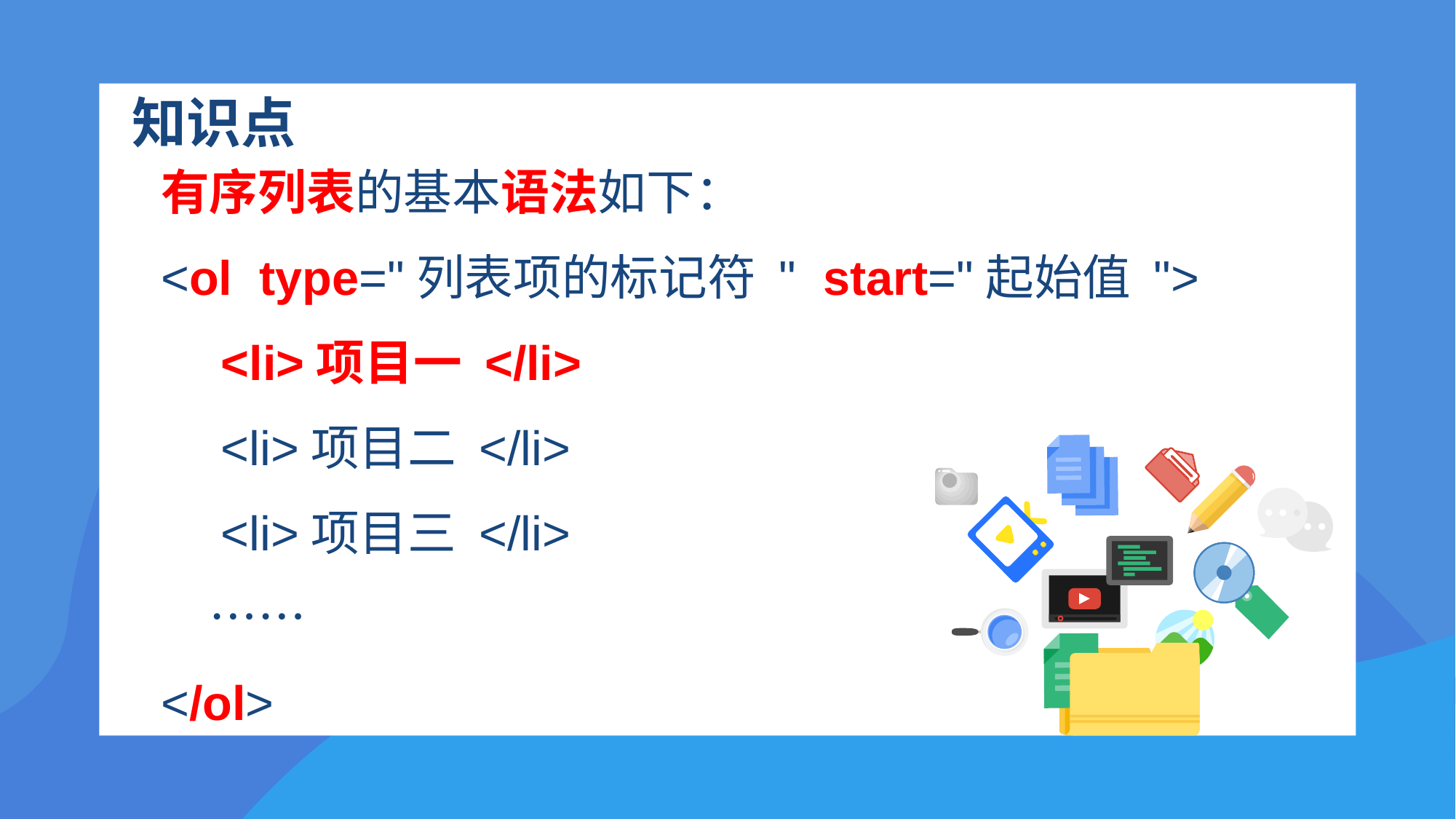

# 知识点
有序列表的基本语法如下：
<ol  type="列表项的标记符 "  start="起始值 ">
　<li>项目一 </li>
　<li>项目二 </li>
　<li>项目三 </li>
　……
</ol>